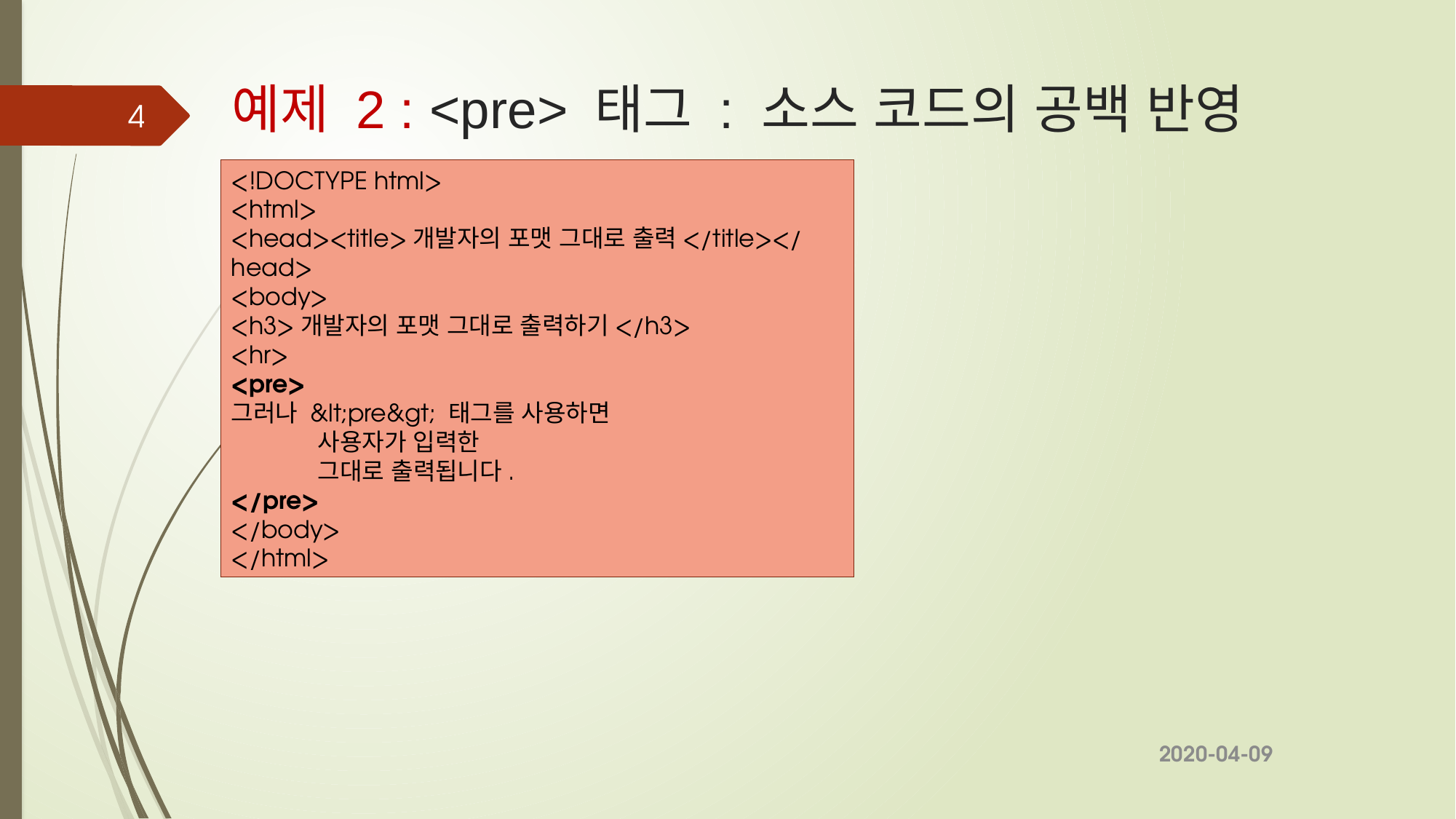

# 예제 2 : <pre> 태그 : 소스 코드의 공백 반영
4
<!DOCTYPE html>
<html>
<head><title>개발자의 포맷 그대로 출력</title></head>
<body>
<h3>개발자의 포맷 그대로 출력하기</h3>
<hr>
<pre>
그러나 &lt;pre&gt; 태그를 사용하면
            사용자가 입력한
            그대로 출력됩니다.
</pre>
</body>
</html>
2020-04-09